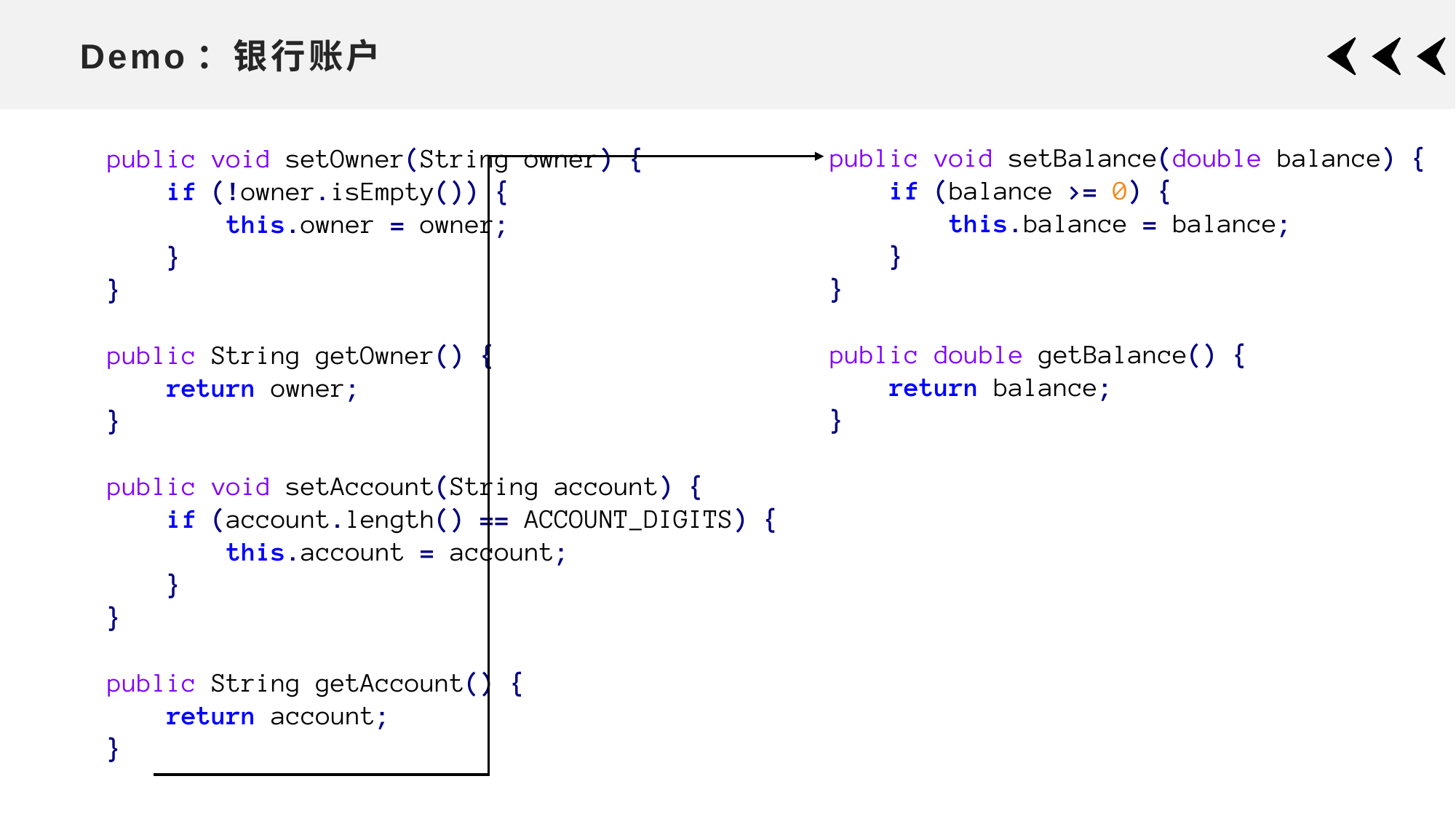

# Demo：银行账户
    public void setBalance(double balance) {
        if (balance >= 0) {
            this.balance = balance;
        }
    }

    public double getBalance() {
        return balance;
    }
    public void setOwner(String owner) {
        if (!owner.isEmpty()) {
            this.owner = owner;
        }
    }

    public String getOwner() {
        return owner;
    }

    public void setAccount(String account) {
        if (account.length() == ACCOUNT_DIGITS) {
            this.account = account;
        }
    }

    public String getAccount() {
        return account;
    }